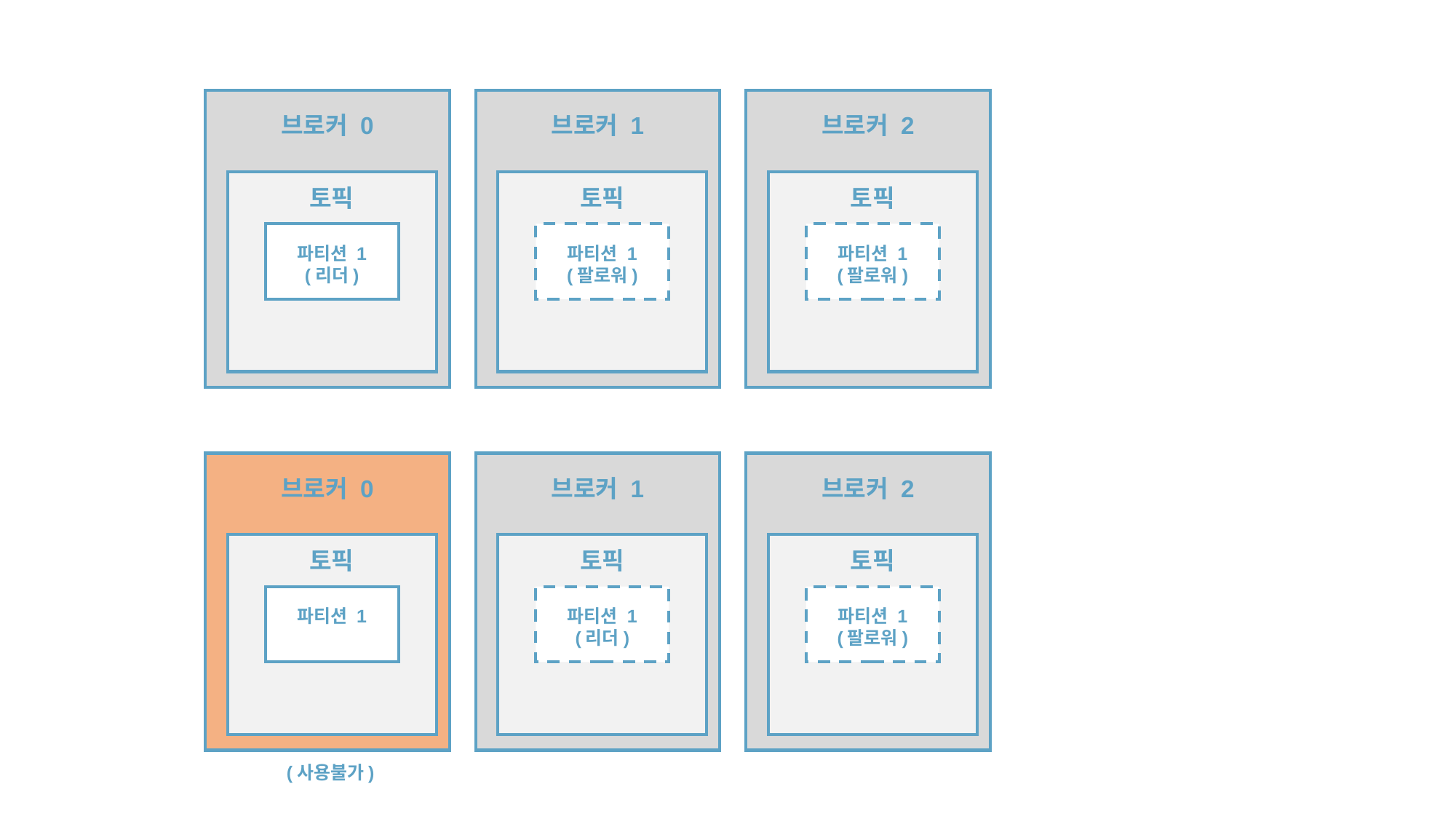

브로커 0
브로커 1
브로커 2

토픽
토픽
토픽

파티션 1
(리더)
파티션 1
(팔로워)
파티션 1
(팔로워)

브로커 0
브로커 1
브로커 2

토픽
토픽
토픽

파티션 1

파티션 1
(리더)
파티션 1
(팔로워)
(사용불가)